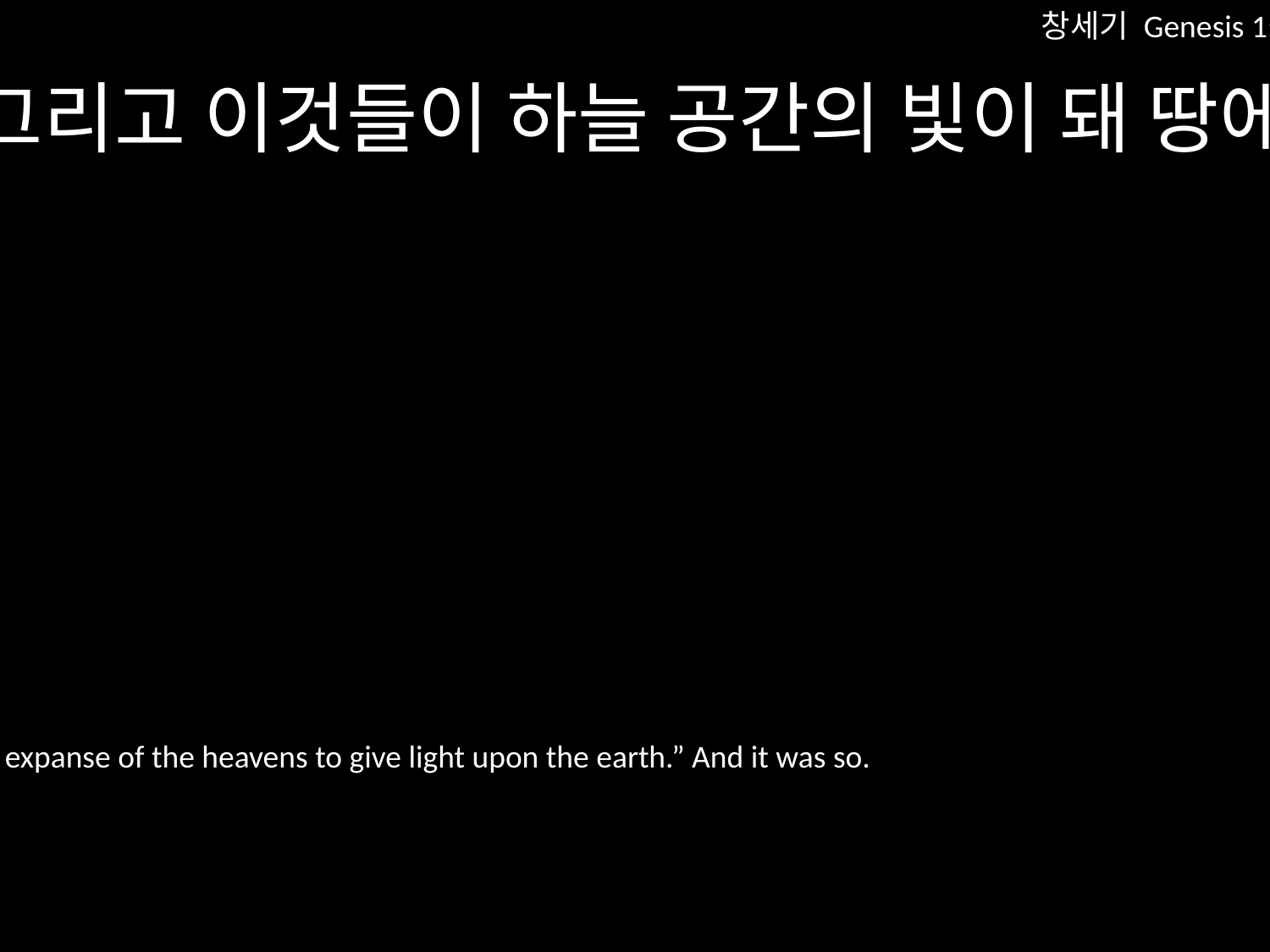

창세기 Genesis 1:15
그리고 이것들이 하늘 공간의 빛이 돼 땅에 비추게 하라” 하시니 그대로 됐습니다.
and let them be lights in the expanse of the heavens to give light upon the earth.” And it was so.